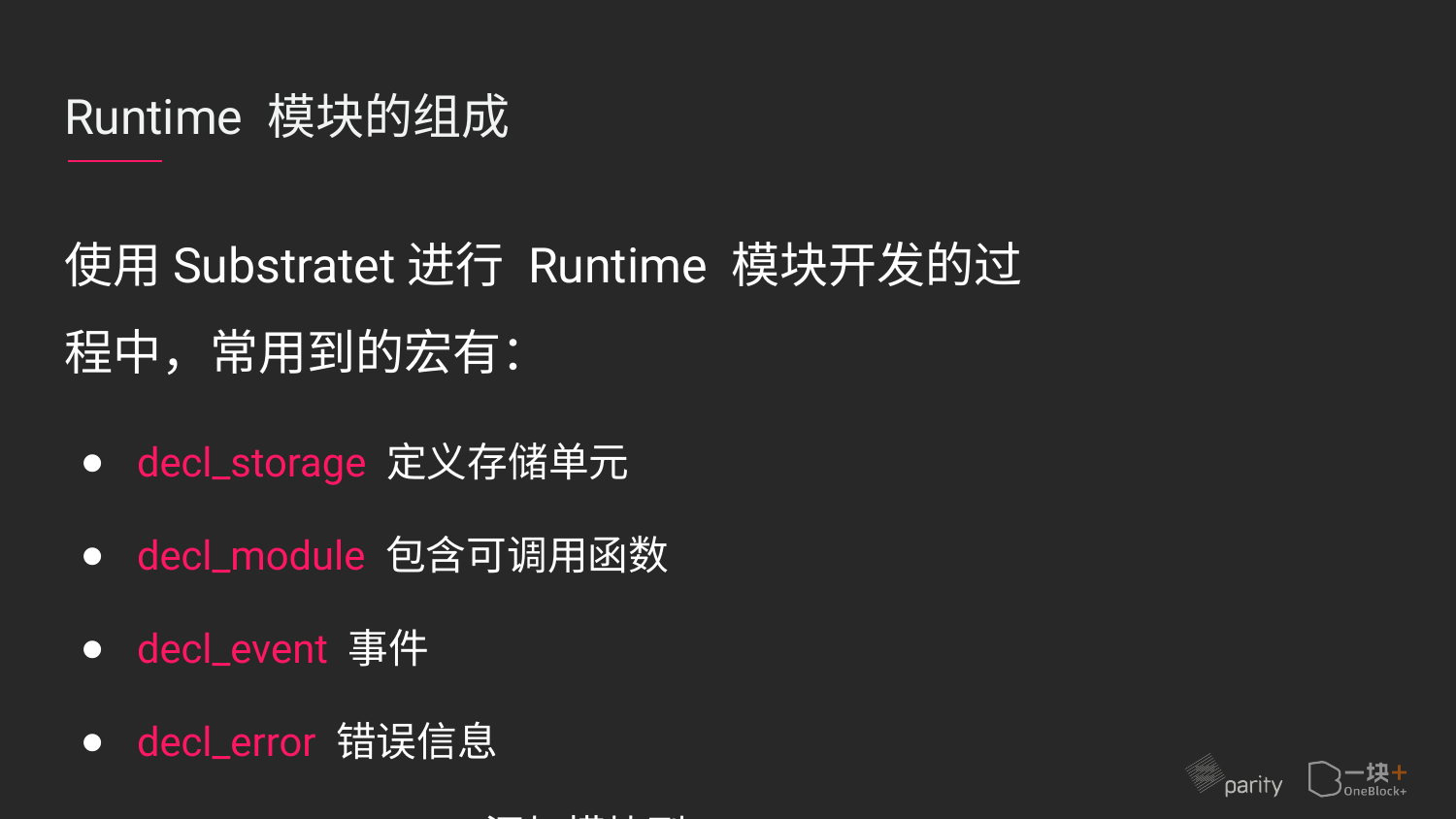

# Runtime 模块的组成
使用Substratet进行 Runtime 模块开发的过程中，常用到的宏有：
decl_storage 定义存储单元
decl_module 包含可调用函数
decl_event 事件
decl_error 错误信息
construct_runtime 添加模块到 Runtime